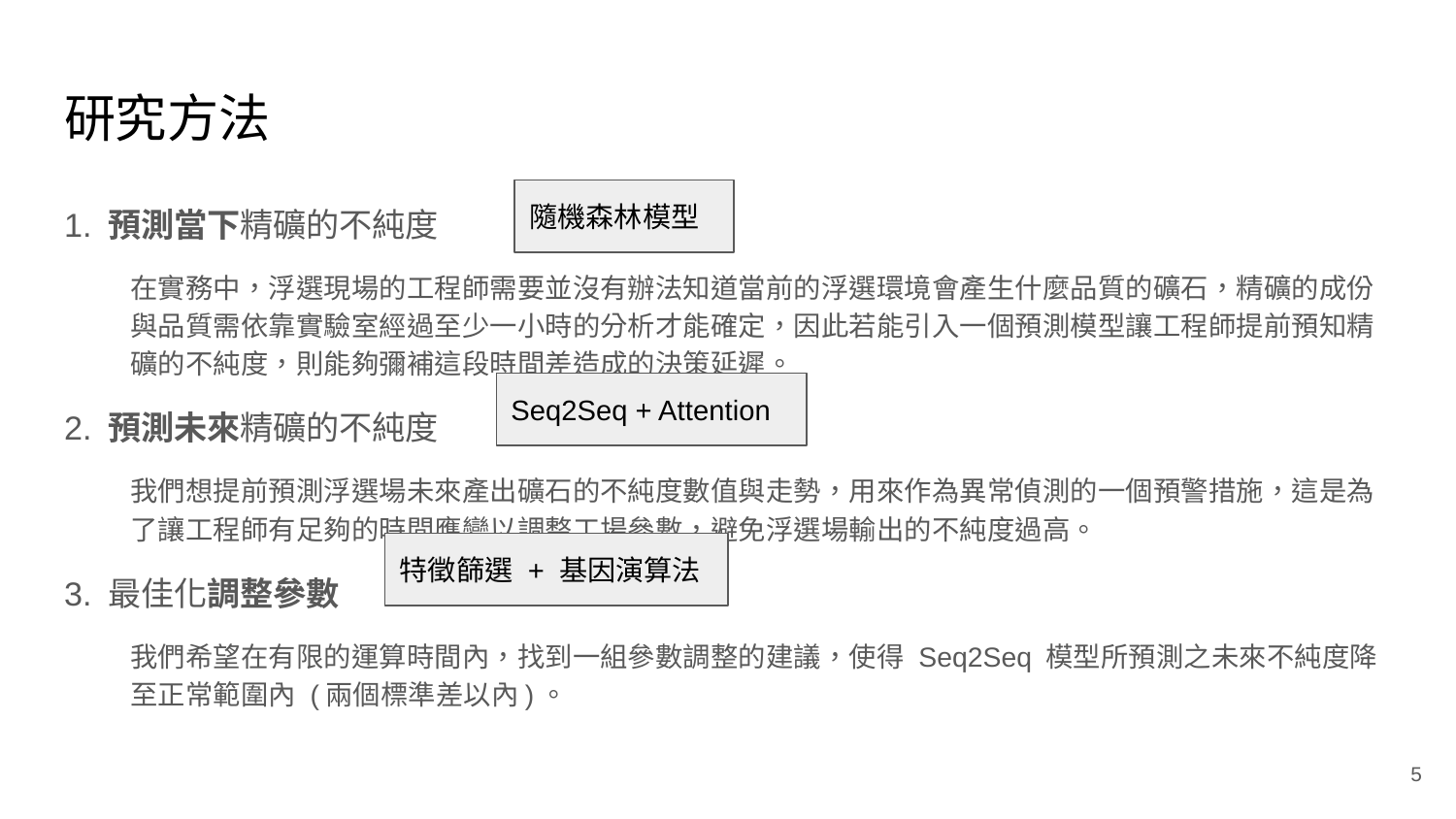

# 研究方法
隨機森林模型
1. 預測當下精礦的不純度
在實務中，浮選現場的工程師需要並沒有辦法知道當前的浮選環境會產生什麼品質的礦石，精礦的成份與品質需依靠實驗室經過至少一小時的分析才能確定，因此若能引入一個預測模型讓工程師提前預知精礦的不純度，則能夠彌補這段時間差造成的決策延遲。
2. 預測未來精礦的不純度
我們想提前預測浮選場未來產出礦石的不純度數值與走勢，用來作為異常偵測的一個預警措施，這是為了讓工程師有足夠的時間應變以調整工場參數，避免浮選場輸出的不純度過高。
3. 最佳化調整參數
我們希望在有限的運算時間內，找到一組參數調整的建議，使得 Seq2Seq 模型所預測之未來不純度降至正常範圍內 (兩個標準差以內)。
Seq2Seq + Attention
特徵篩選 + 基因演算法
5